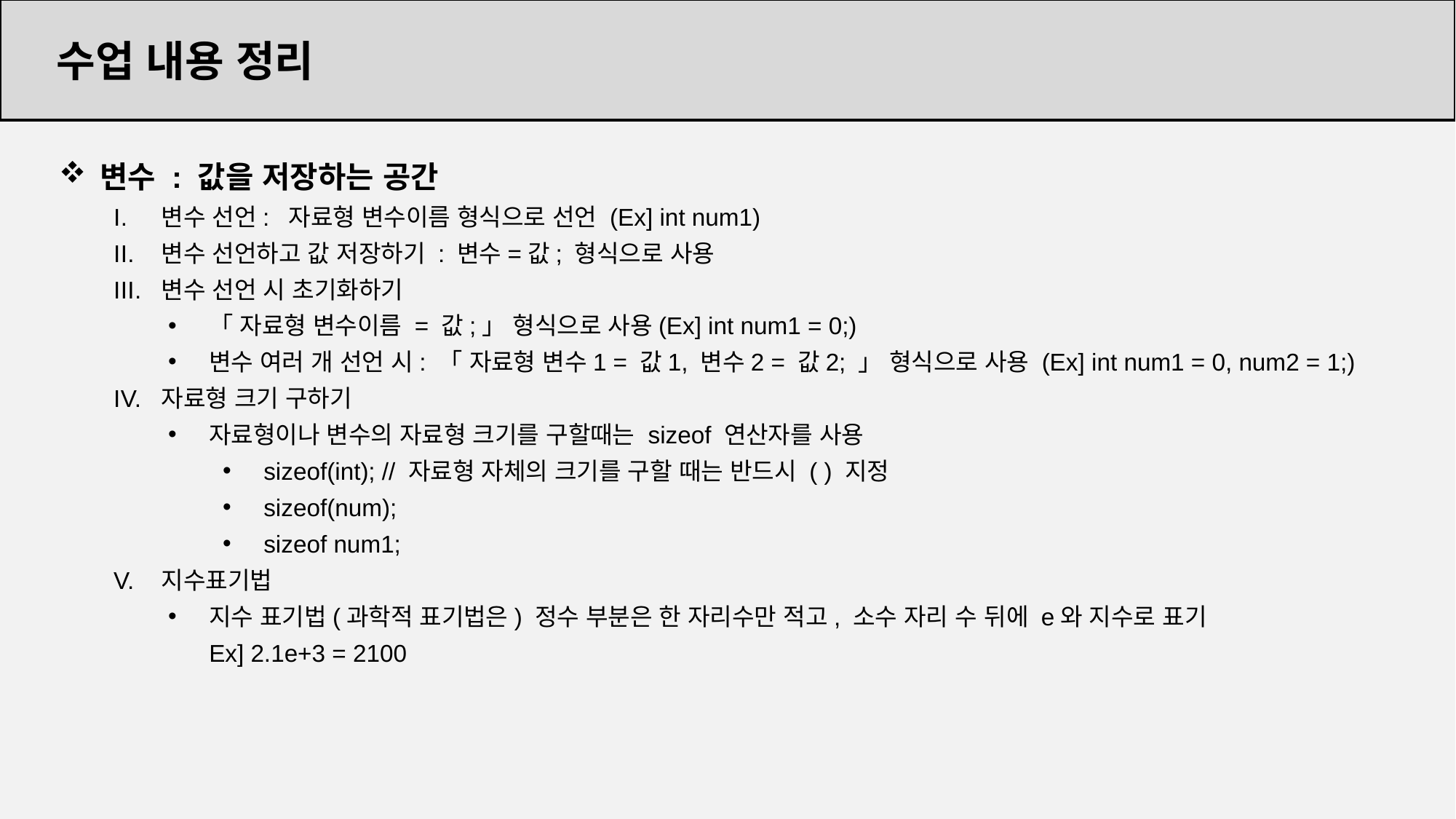

수업 내용 정리
변수 : 값을 저장하는 공간
변수 선언:  자료형 변수이름 형식으로 선언 (Ex] int num1)
변수 선언하고 값 저장하기 : 변수=값; 형식으로 사용
변수 선언 시 초기화하기
「 자료형 변수이름 = 값;」 형식으로 사용(Ex] int num1 = 0;)
변수 여러 개 선언 시: 「 자료형 변수1 = 값1, 변수2 = 값2; 」 형식으로 사용 (Ex] int num1 = 0, num2 = 1;)
자료형 크기 구하기
자료형이나 변수의 자료형 크기를 구할때는 sizeof 연산자를 사용
sizeof(int); // 자료형 자체의 크기를 구할 때는 반드시 ( ) 지정
sizeof(num);
sizeof num1;
지수표기법
지수 표기법(과학적 표기법은) 정수 부분은 한 자리수만 적고, 소수 자리 수 뒤에 e와 지수로 표기
Ex] 2.1e+3 = 2100